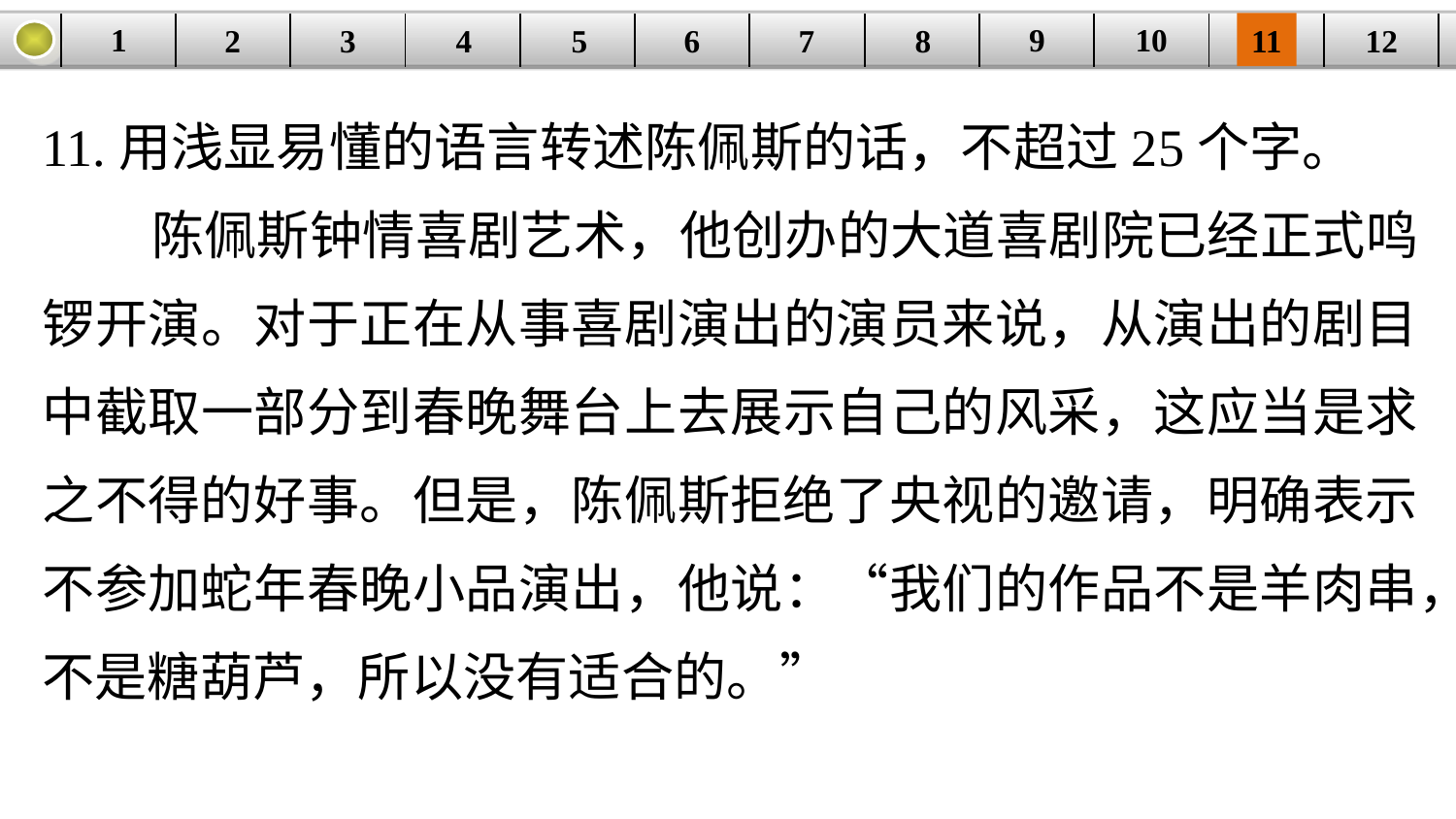

9
10
1
3
4
5
6
8
11
2
12
|  |  |  |  |  |  |  |  |  |  |  |  |
| --- | --- | --- | --- | --- | --- | --- | --- | --- | --- | --- | --- |
7

11.用浅显易懂的语言转述陈佩斯的话，不超过25个字。
        陈佩斯钟情喜剧艺术，他创办的大道喜剧院已经正式鸣锣开演。对于正在从事喜剧演出的演员来说，从演出的剧目中截取一部分到春晚舞台上去展示自己的风采，这应当是求之不得的好事。但是，陈佩斯拒绝了央视的邀请，明确表示不参加蛇年春晚小品演出，他说：“我们的作品不是羊肉串，不是糖葫芦，所以没有适合的。”